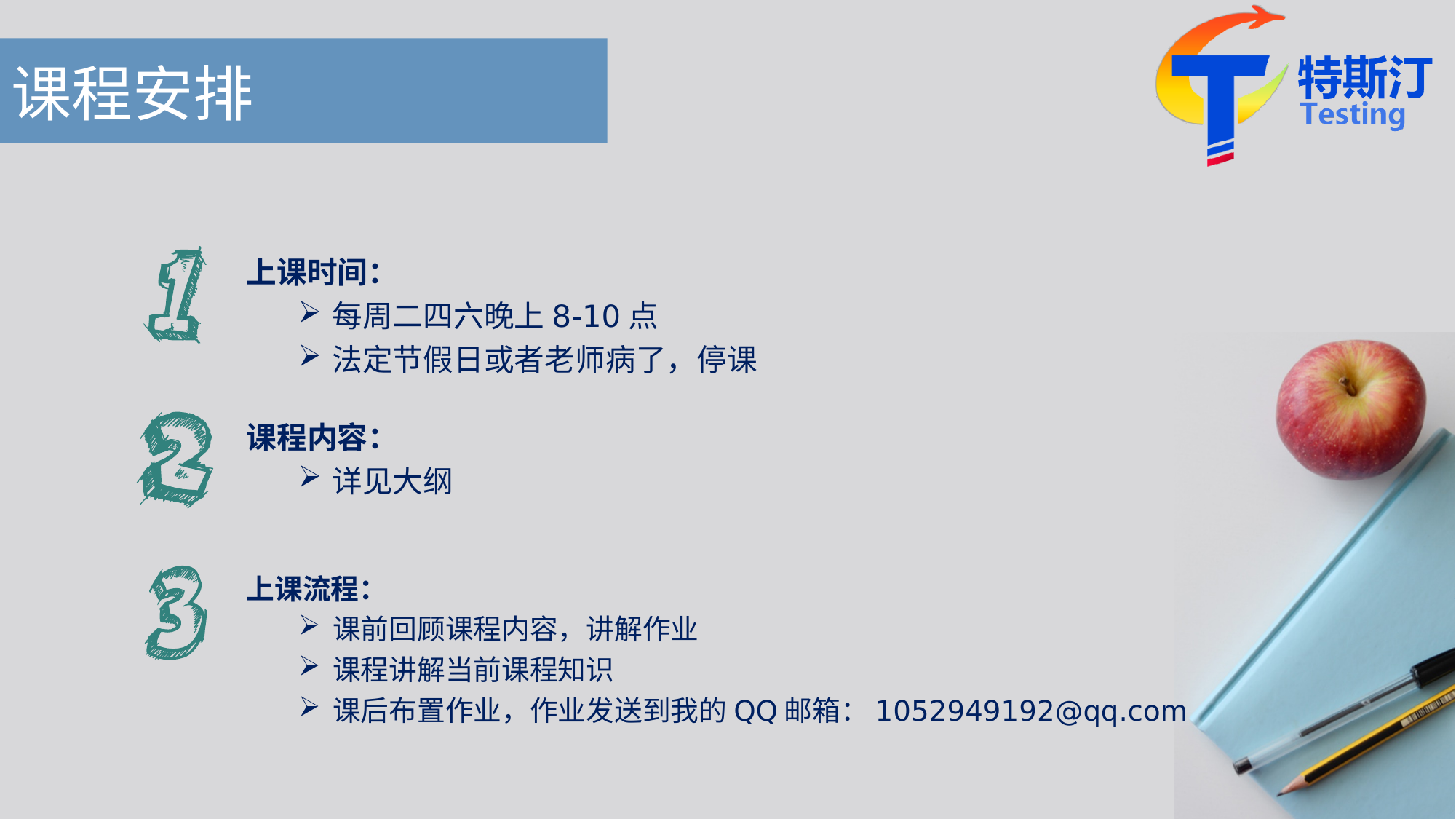

# 课程安排

上课时间：
每周二四六晚上8-10点
法定节假日或者老师病了，停课

课程内容：
详见大纲

上课流程：
课前回顾课程内容，讲解作业
课程讲解当前课程知识
课后布置作业，作业发送到我的QQ邮箱：1052949192@qq.com